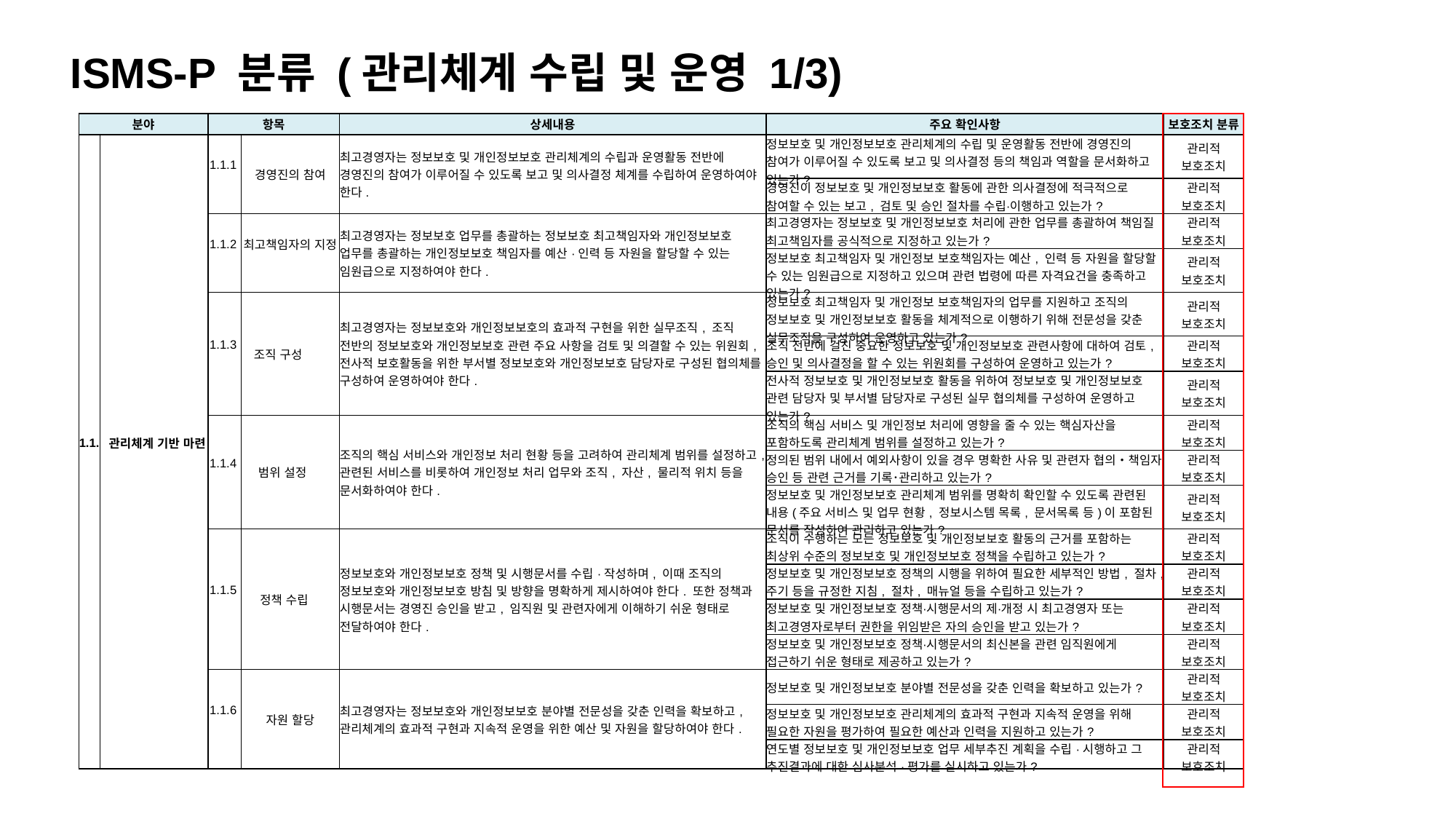

ISMS-P 분류 (관리체계 수립 및 운영 1/3)
| 분야 |  | 항목 |  | 상세내용 | 주요 확인사항 | 보호조치 분류 |
| --- | --- | --- | --- | --- | --- | --- |
| 1.1. | 관리체계 기반 마련 | 1.1.1 | 경영진의 참여 | 최고경영자는 정보보호 및 개인정보보호 관리체계의 수립과 운영활동 전반에 경영진의 참여가 이루어질 수 있도록 보고 및 의사결정 체계를 수립하여 운영하여야 한다. | 정보보호 및 개인정보보호 관리체계의 수립 및 운영활동 전반에 경영진의 참여가 이루어질 수 있도록 보고 및 의사결정 등의 책임과 역할을 문서화하고 있는가? | 관리적 보호조치 |
|  |  |  |  |  | 경영진이 정보보호 및 개인정보보호 활동에 관한 의사결정에 적극적으로 참여할 수 있는 보고, 검토 및 승인 절차를 수립∙이행하고 있는가? | 관리적 보호조치 |
|  |  | 1.1.2 | 최고책임자의 지정 | 최고경영자는 정보보호 업무를 총괄하는 정보보호 최고책임자와 개인정보보호 업무를 총괄하는 개인정보보호 책임자를 예산·인력 등 자원을 할당할 수 있는 임원급으로 지정하여야 한다. | 최고경영자는 정보보호 및 개인정보보호 처리에 관한 업무를 총괄하여 책임질 최고책임자를 공식적으로 지정하고 있는가? | 관리적 보호조치 |
|  |  |  |  |  | 정보보호 최고책임자 및 개인정보 보호책임자는 예산, 인력 등 자원을 할당할 수 있는 임원급으로 지정하고 있으며 관련 법령에 따른 자격요건을 충족하고 있는가? | 관리적 보호조치 |
|  |  | 1.1.3 | 조직 구성 | 최고경영자는 정보보호와 개인정보보호의 효과적 구현을 위한 실무조직, 조직 전반의 정보보호와 개인정보보호 관련 주요 사항을 검토 및 의결할 수 있는 위원회, 전사적 보호활동을 위한 부서별 정보보호와 개인정보보호 담당자로 구성된 협의체를 구성하여 운영하여야 한다. | 정보보호 최고책임자 및 개인정보 보호책임자의 업무를 지원하고 조직의 정보보호 및 개인정보보호 활동을 체계적으로 이행하기 위해 전문성을 갖춘 실무조직을 구성하여 운영하고 있는가? | 관리적 보호조치 |
|  |  |  |  |  | 조직 전반에 걸친 중요한 정보보호 및 개인정보보호 관련사항에 대하여 검토, 승인 및 의사결정을 할 수 있는 위원회를 구성하여 운영하고 있는가? | 관리적 보호조치 |
|  |  |  |  |  | 전사적 정보보호 및 개인정보보호 활동을 위하여 정보보호 및 개인정보보호 관련 담당자 및 부서별 담당자로 구성된 실무 협의체를 구성하여 운영하고 있는가? | 관리적 보호조치 |
|  |  | 1.1.4 | 범위 설정 | 조직의 핵심 서비스와 개인정보 처리 현황 등을 고려하여 관리체계 범위를 설정하고, 관련된 서비스를 비롯하여 개인정보 처리 업무와 조직, 자산, 물리적 위치 등을 문서화하여야 한다. | 조직의 핵심 서비스 및 개인정보 처리에 영향을 줄 수 있는 핵심자산을 포함하도록 관리체계 범위를 설정하고 있는가? | 관리적 보호조치 |
|  |  |  |  |  | 정의된 범위 내에서 예외사항이 있을 경우 명확한 사유 및 관련자 협의‧책임자 승인 등 관련 근거를 기록･관리하고 있는가? | 관리적 보호조치 |
|  |  |  |  |  | 정보보호 및 개인정보보호 관리체계 범위를 명확히 확인할 수 있도록 관련된 내용(주요 서비스 및 업무 현황, 정보시스템 목록, 문서목록 등)이 포함된 문서를 작성하여 관리하고 있는가? | 관리적 보호조치 |
|  |  | 1.1.5 | 정책 수립 | 정보보호와 개인정보보호 정책 및 시행문서를 수립·작성하며, 이때 조직의 정보보호와 개인정보보호 방침 및 방향을 명확하게 제시하여야 한다. 또한 정책과 시행문서는 경영진 승인을 받고, 임직원 및 관련자에게 이해하기 쉬운 형태로 전달하여야 한다. | 조직이 수행하는 모든 정보보호 및 개인정보보호 활동의 근거를 포함하는 최상위 수준의 정보보호 및 개인정보보호 정책을 수립하고 있는가? | 관리적 보호조치 |
|  |  |  |  |  | 정보보호 및 개인정보보호 정책의 시행을 위하여 필요한 세부적인 방법, 절차, 주기 등을 규정한 지침, 절차, 매뉴얼 등을 수립하고 있는가? | 관리적 보호조치 |
|  |  |  |  |  | 정보보호 및 개인정보보호 정책∙시행문서의 제∙개정 시 최고경영자 또는 최고경영자로부터 권한을 위임받은 자의 승인을 받고 있는가? | 관리적 보호조치 |
|  |  |  |  |  | 정보보호 및 개인정보보호 정책∙시행문서의 최신본을 관련 임직원에게 접근하기 쉬운 형태로 제공하고 있는가? | 관리적 보호조치 |
|  |  | 1.1.6 | 자원 할당 | 최고경영자는 정보보호와 개인정보보호 분야별 전문성을 갖춘 인력을 확보하고, 관리체계의 효과적 구현과 지속적 운영을 위한 예산 및 자원을 할당하여야 한다. | 정보보호 및 개인정보보호 분야별 전문성을 갖춘 인력을 확보하고 있는가? | 관리적 보호조치 |
|  |  |  |  |  | 정보보호 및 개인정보보호 관리체계의 효과적 구현과 지속적 운영을 위해 필요한 자원을 평가하여 필요한 예산과 인력을 지원하고 있는가? | 관리적 보호조치 |
|  |  |  |  |  | 연도별 정보보호 및 개인정보보호 업무 세부추진 계획을 수립·시행하고 그 추진결과에 대한 심사분석·평가를 실시하고 있는가? | 관리적 보호조치 |